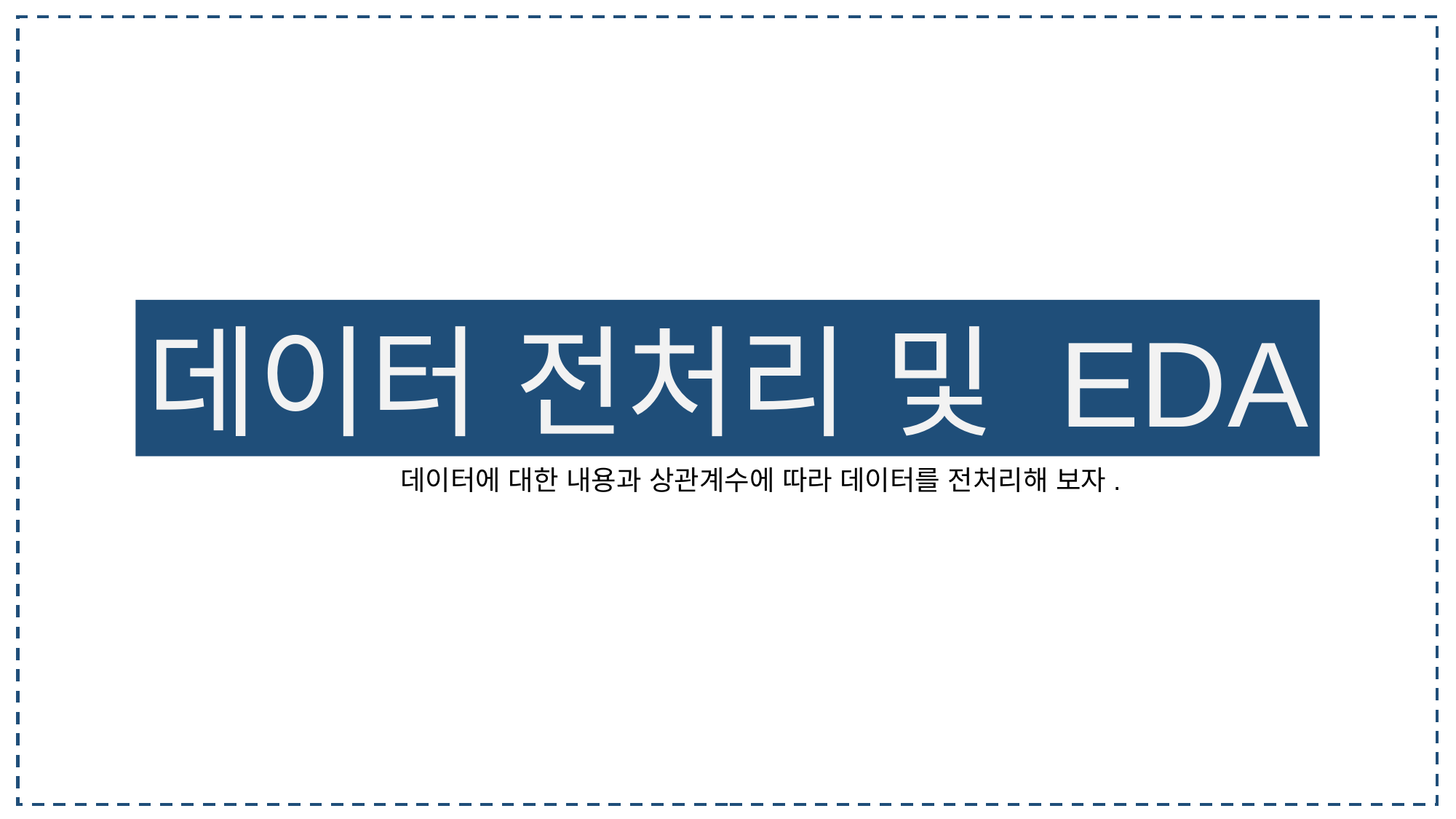

데이터 전처리 및 EDA
데이터에 대한 내용과 상관계수에 따라 데이터를 전처리해 보자.